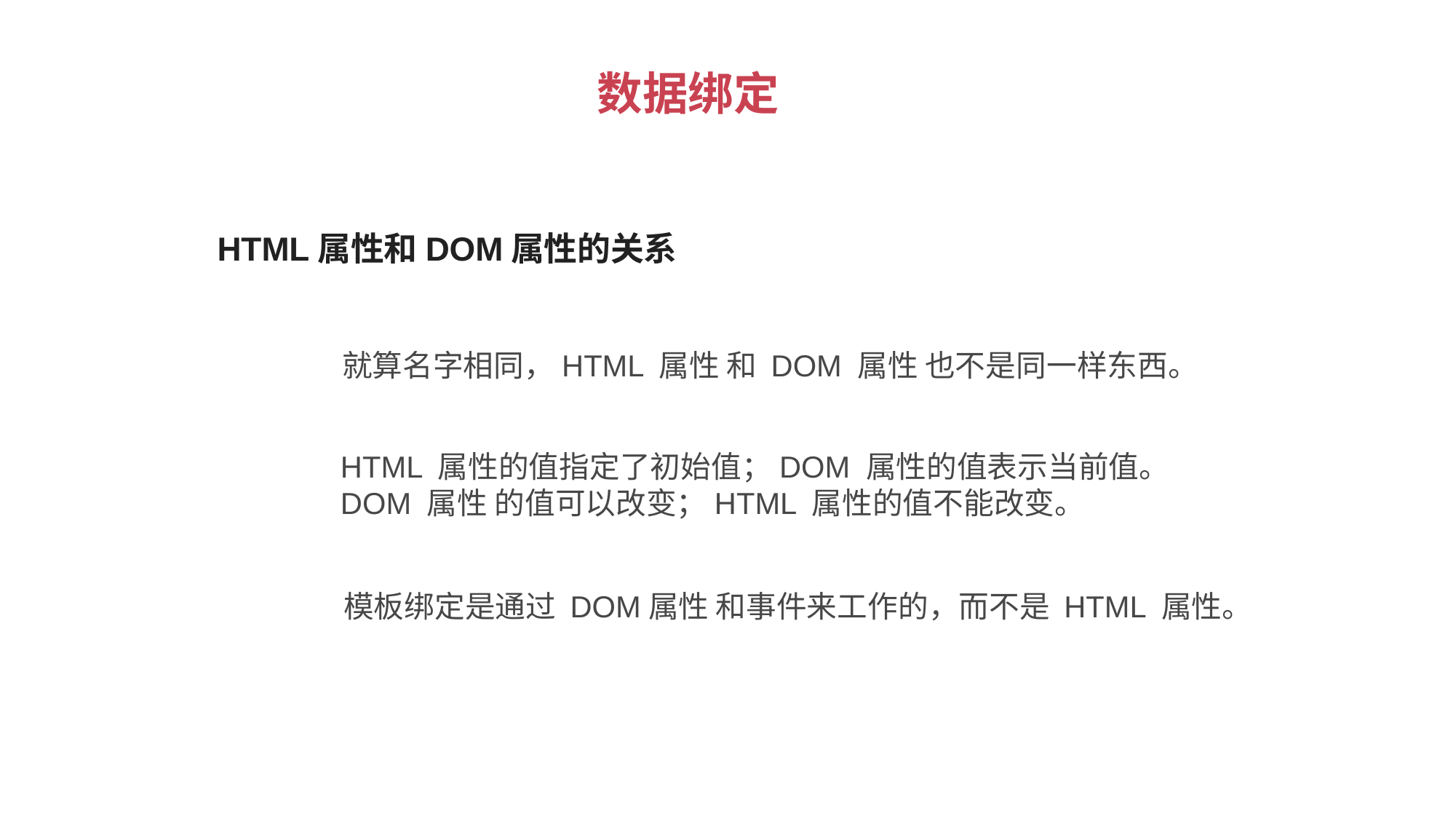

数据绑定
 HTML属性和DOM属性的关系
就算名字相同，HTML 属性 和 DOM 属性 也不是同一样东西。
HTML 属性的值指定了初始值；DOM 属性的值表示当前值。
DOM 属性 的值可以改变；HTML 属性的值不能改变。
模板绑定是通过 DOM属性 和事件来工作的，而不是 HTML 属性。